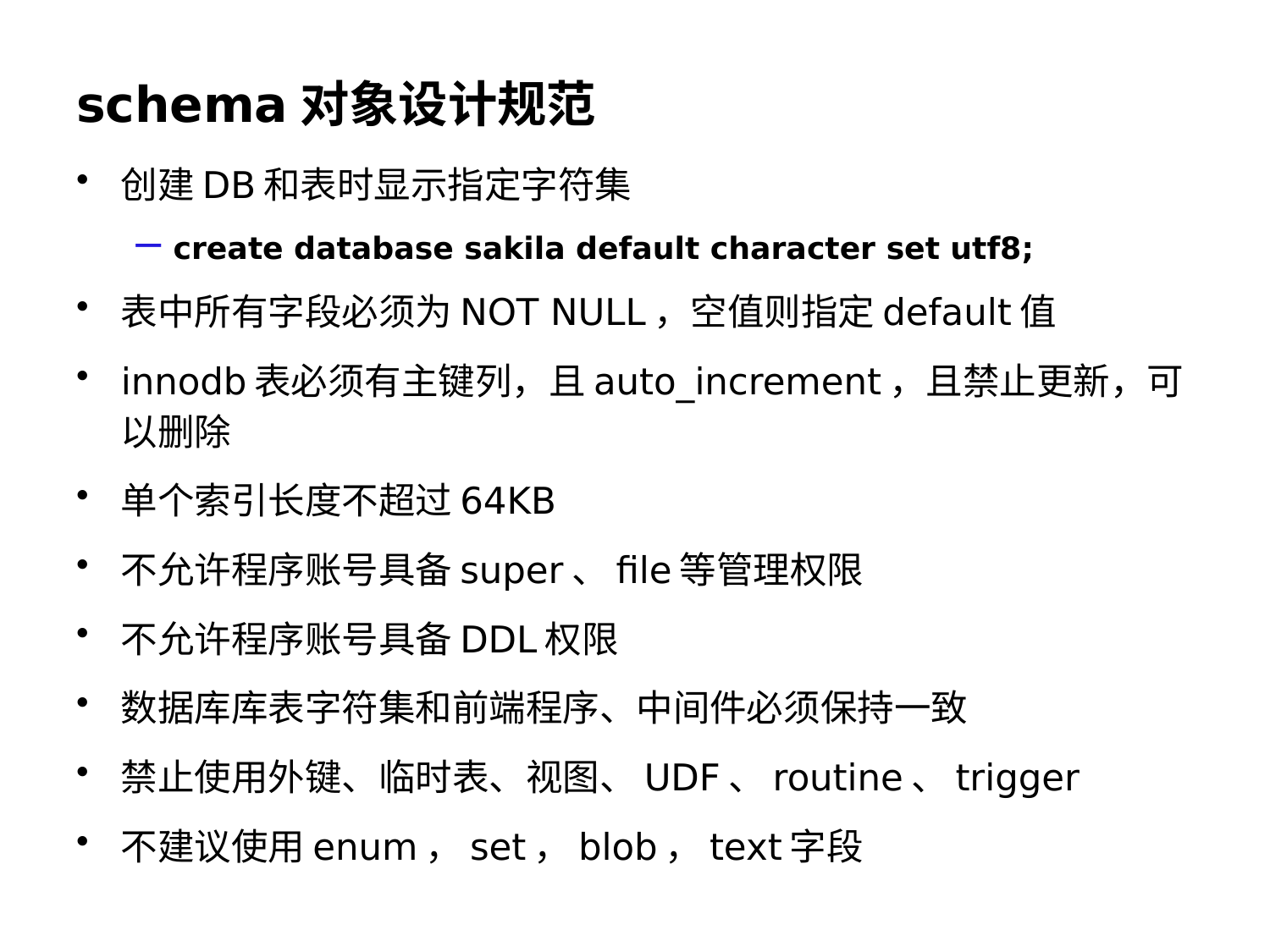

# schema对象设计规范
创建DB和表时显示指定字符集
create database sakila default character set utf8;
表中所有字段必须为NOT NULL，空值则指定default值
innodb表必须有主键列，且auto_increment，且禁止更新，可以删除
单个索引长度不超过64KB
不允许程序账号具备super、file等管理权限
不允许程序账号具备DDL权限
数据库库表字符集和前端程序、中间件必须保持一致
禁止使用外键、临时表、视图、UDF、routine、trigger
不建议使用enum，set，blob，text字段